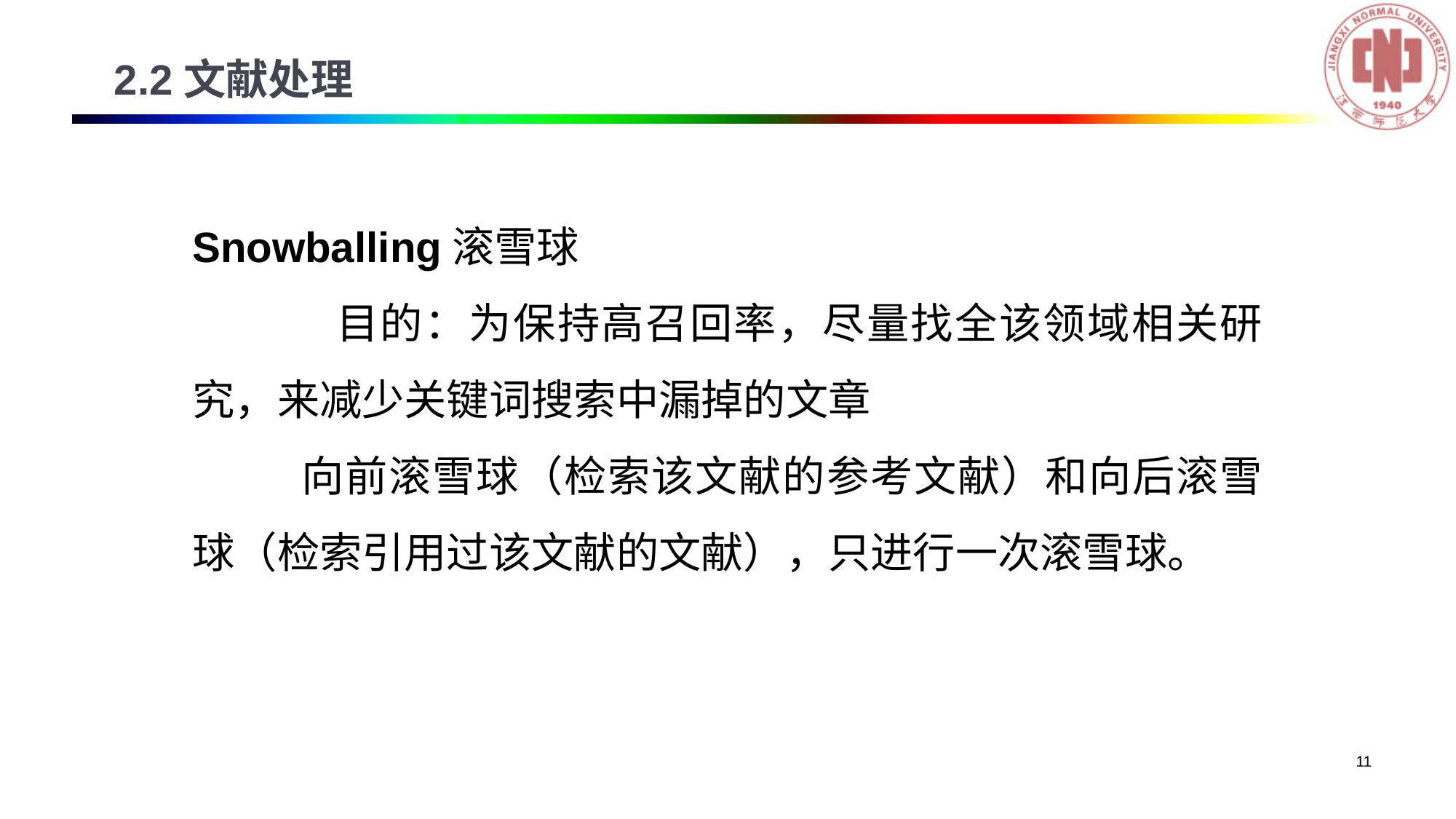

2.2文献处理
Snowballing滚雪球
	  目的：为保持高召回率，尽量找全该领域相关研究，来减少关键词搜索中漏掉的文章
         向前滚雪球（检索该文献的参考文献）和向后滚雪球（检索引用过该文献的文献），只进行一次滚雪球。
11